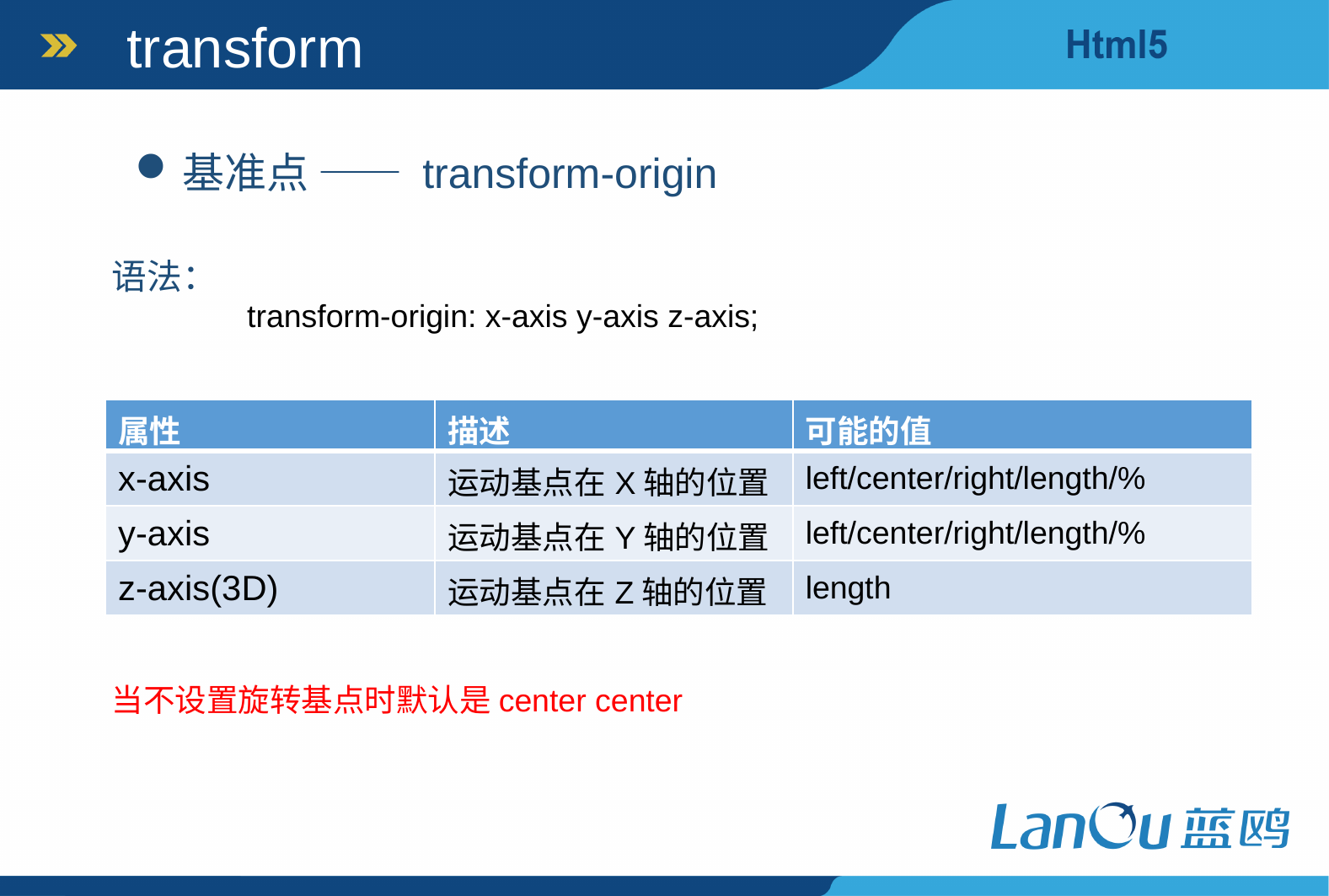

transform
基准点 —— transform-origin

语法：
	 transform-origin: x-axis y-axis z-axis;
| 属性 | 描述 | 可能的值 |
| --- | --- | --- |
| x-axis | 运动基点在X轴的位置 | left/center/right/length/% |
| y-axis | 运动基点在Y轴的位置 | left/center/right/length/% |
| z-axis(3D) | 运动基点在Z轴的位置 | length |
当不设置旋转基点时默认是center center